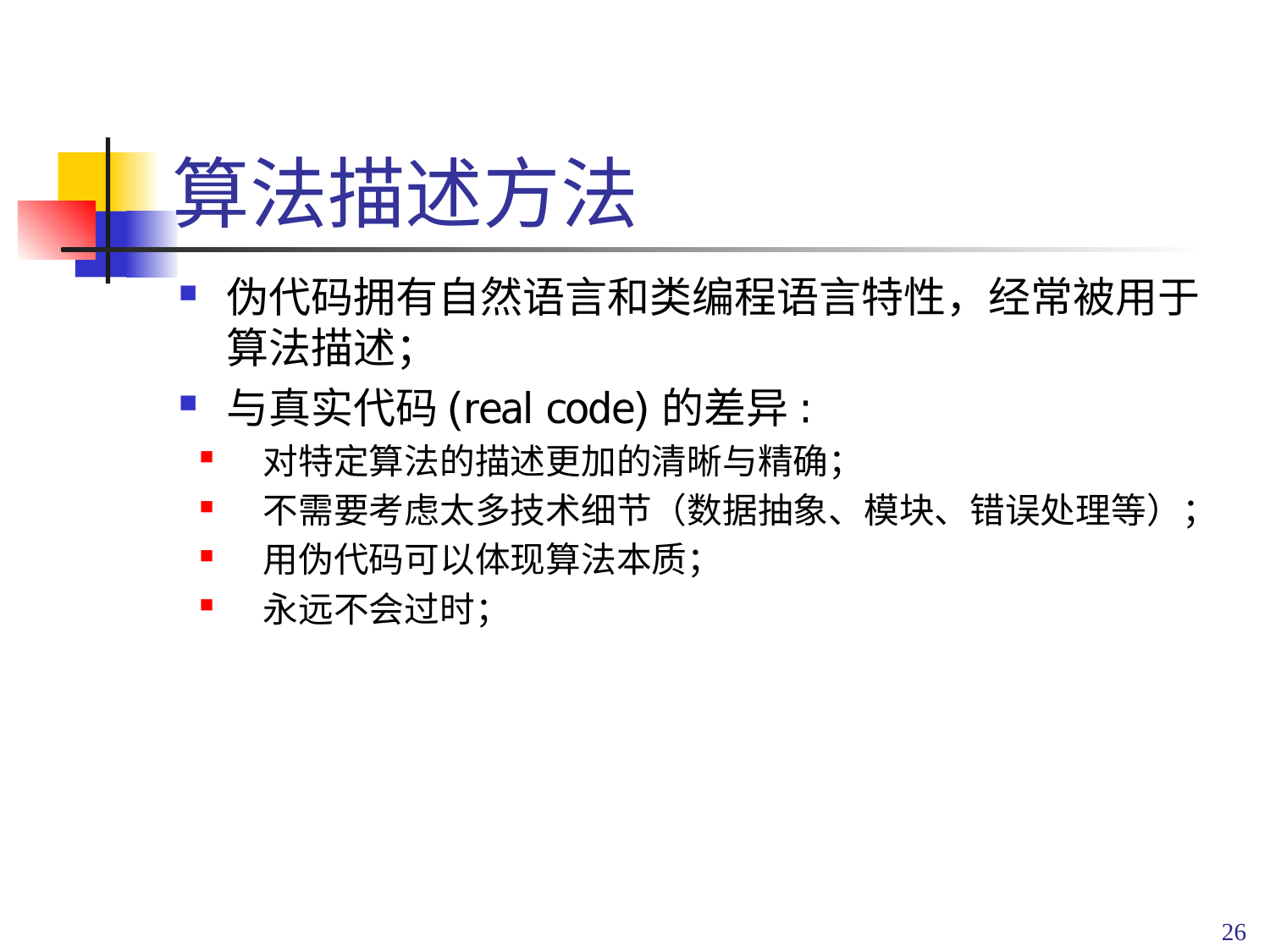

# 算法描述方法
伪代码拥有自然语言和类编程语言特性，经常被用于算法描述；
与真实代码(real code)的差异:
对特定算法的描述更加的清晰与精确；
不需要考虑太多技术细节（数据抽象、模块、错误处理等）；
用伪代码可以体现算法本质；
永远不会过时；
26